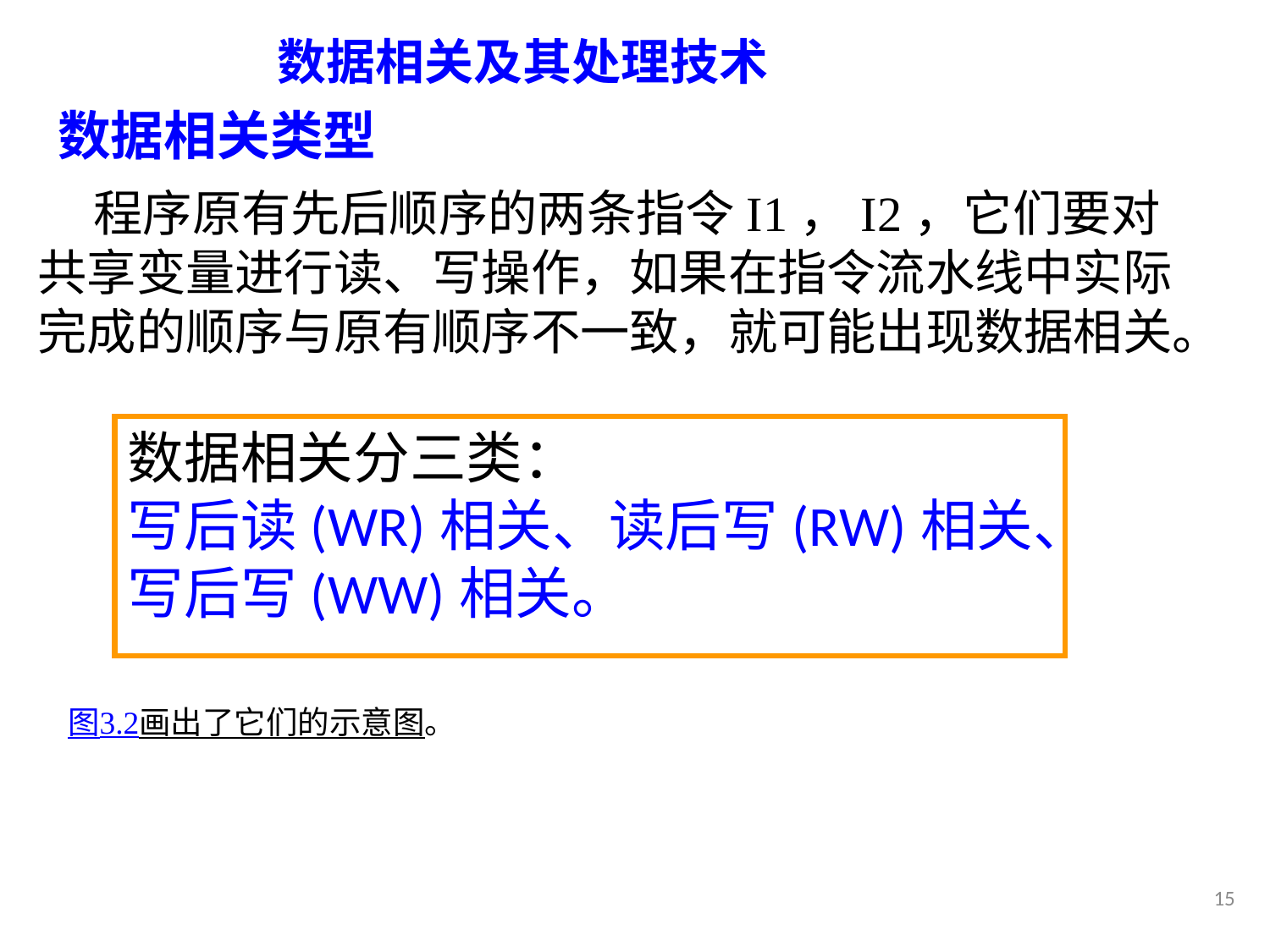

# 数据相关及其处理技术
数据相关类型
    程序原有先后顺序的两条指令I1，I2，它们要对共享变量进行读、写操作，如果在指令流水线中实际完成的顺序与原有顺序不一致，就可能出现数据相关。
数据相关分三类：
写后读(WR)相关、读后写(RW)相关、
写后写(WW)相关。
图3.2画出了它们的示意图。
15